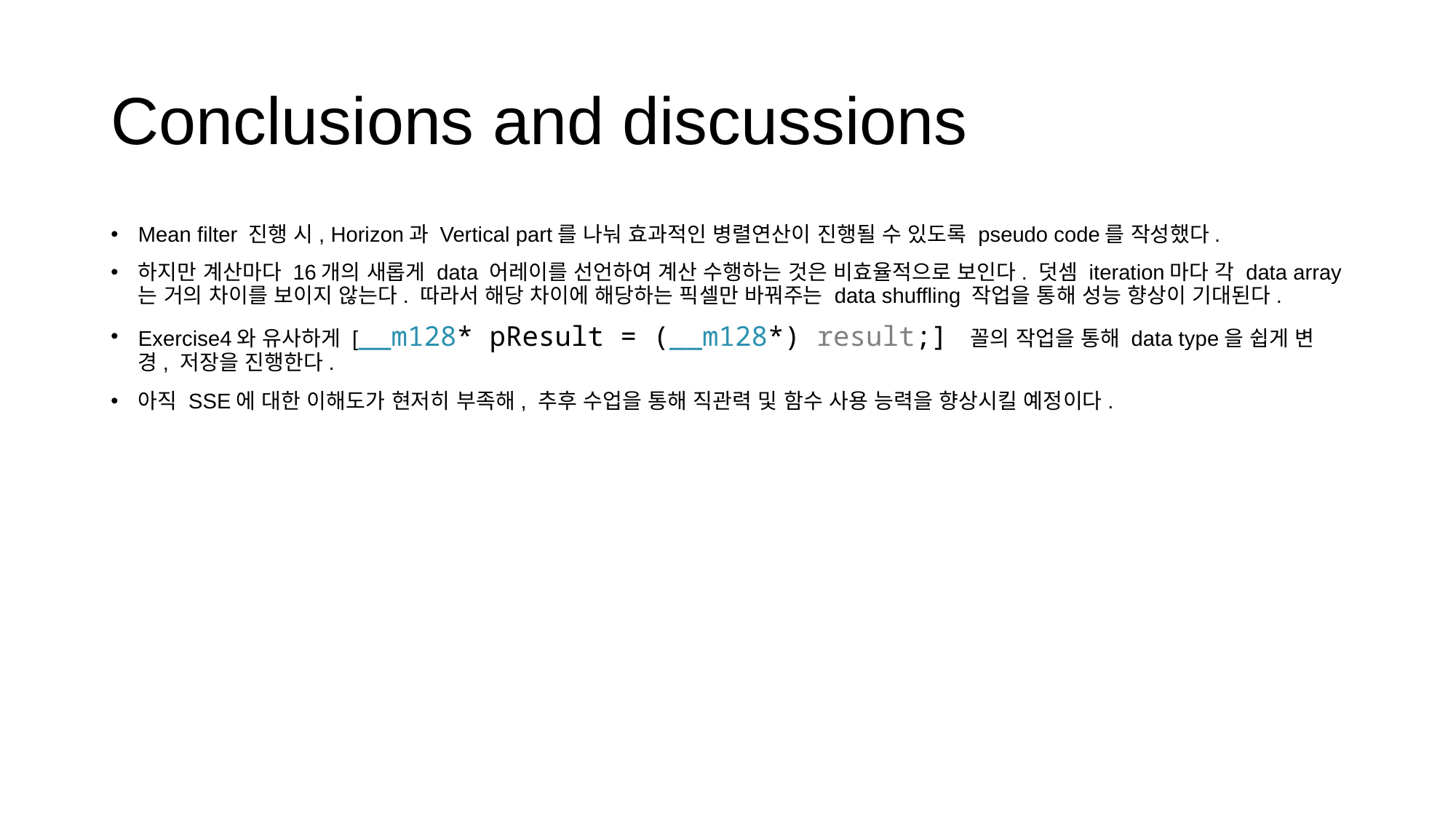

# Conclusions and discussions
Mean filter 진행 시, Horizon과 Vertical part를 나눠 효과적인 병렬연산이 진행될 수 있도록 pseudo code를 작성했다.
하지만 계산마다 16개의 새롭게 data 어레이를 선언하여 계산 수행하는 것은 비효율적으로 보인다. 덧셈 iteration마다 각 data array는 거의 차이를 보이지 않는다. 따라서 해당 차이에 해당하는 픽셀만 바꿔주는 data shuffling 작업을 통해 성능 향상이 기대된다.
Exercise4와 유사하게 [__m128* pResult = (__m128*) result;] 꼴의 작업을 통해 data type을 쉽게 변경, 저장을 진행한다.
아직 SSE에 대한 이해도가 현저히 부족해, 추후 수업을 통해 직관력 및 함수 사용 능력을 향상시킬 예정이다.